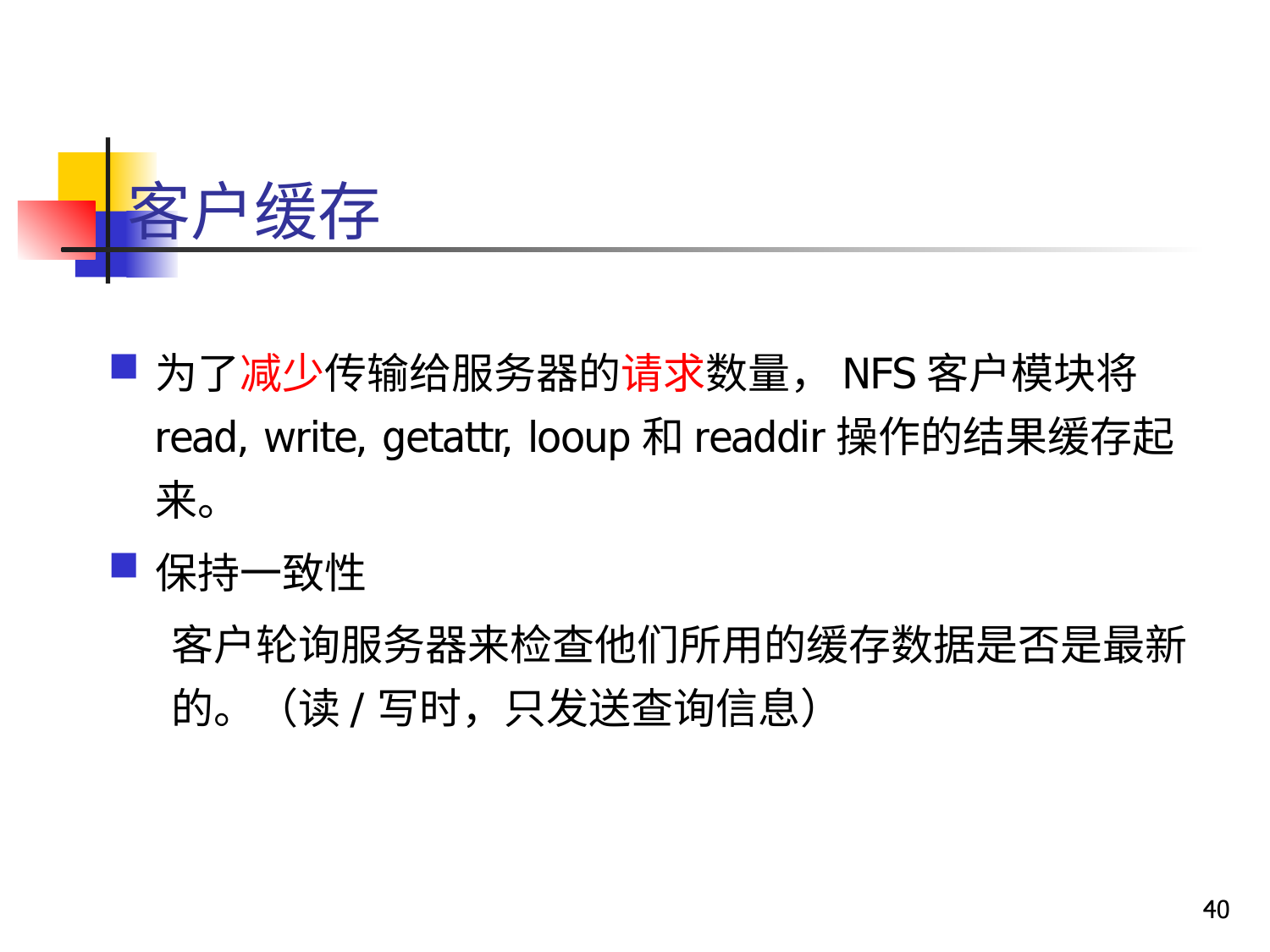

客户缓存
为了减少传输给服务器的请求数量，NFS客户模块将read, write, getattr, looup和readdir操作的结果缓存起来。
保持一致性
客户轮询服务器来检查他们所用的缓存数据是否是最新的。（读/写时，只发送查询信息）
40